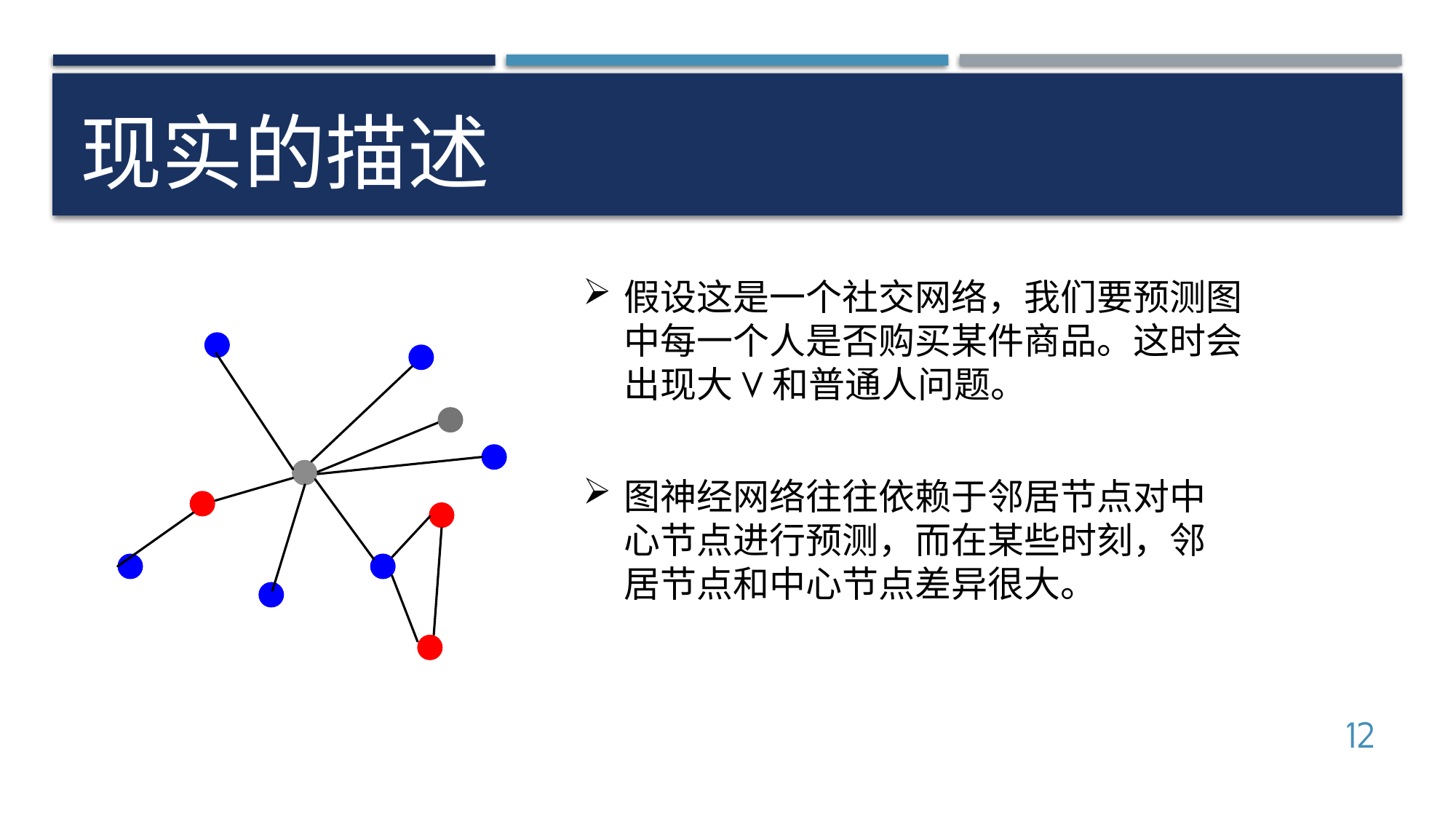

# 现实的描述
假设这是一个社交网络，我们要预测图中每一个人是否购买某件商品。这时会出现大V和普通人问题。

图神经网络往往依赖于邻居节点对中心节点进行预测，而在某些时刻，邻居节点和中心节点差异很大。

12